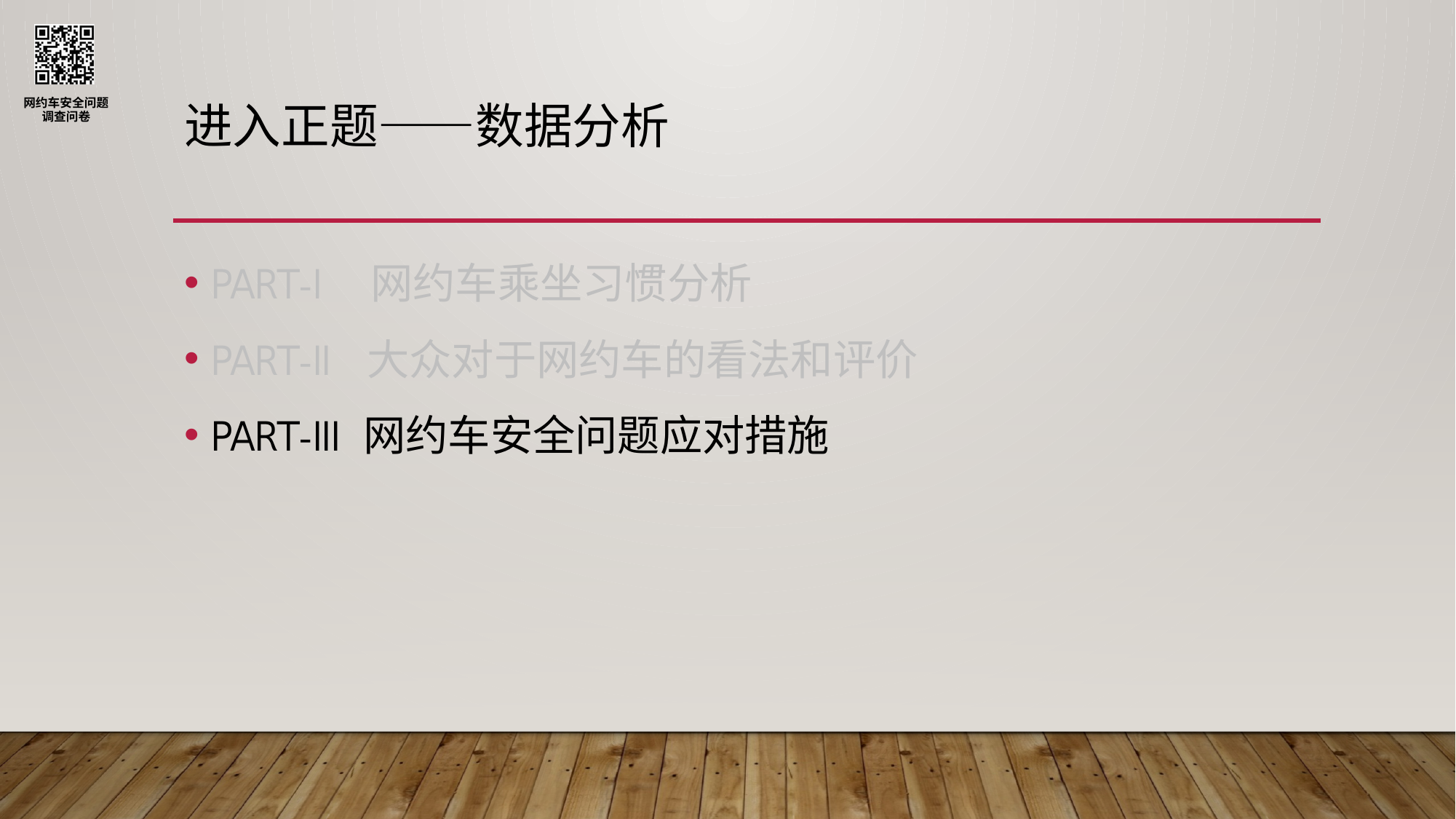

# 进入正题——数据分析
PART-I   网约车乘坐习惯分析
PART-II  大众对于网约车的看法和评价
PART-III 网约车安全问题应对措施